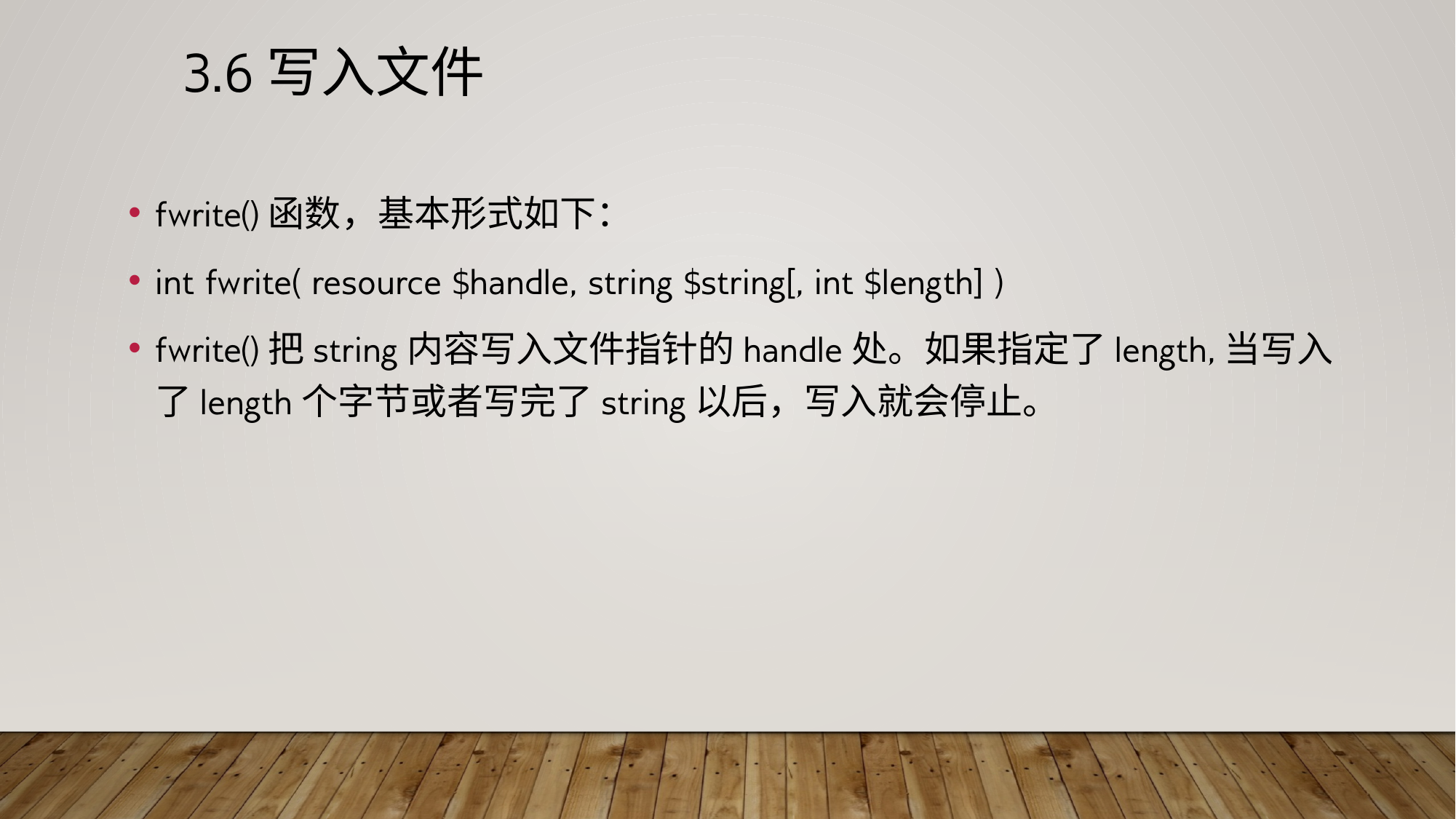

# 3.6写入文件
fwrite()函数，基本形式如下：
int fwrite( resource $handle, string $string[, int $length] )
fwrite()把string内容写入文件指针的handle处。如果指定了length,当写入了length个字节或者写完了string以后，写入就会停止。